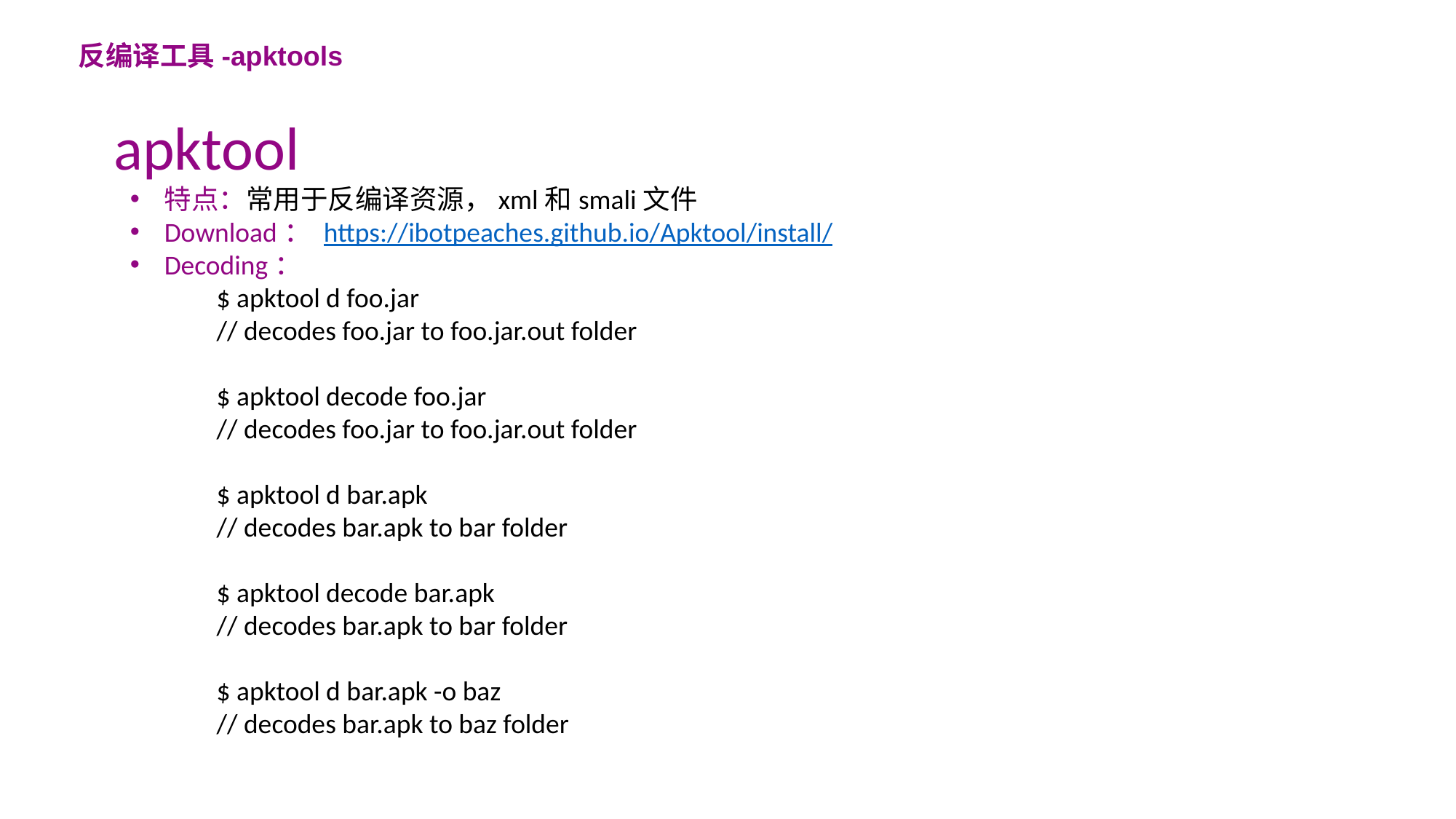

反编译工具-apktools
 apktool
特点：常用于反编译资源，xml和smali文件
Download： https://ibotpeaches.github.io/Apktool/install/
Decoding：
$ apktool d foo.jar
// decodes foo.jar to foo.jar.out folder

$ apktool decode foo.jar
// decodes foo.jar to foo.jar.out folder

$ apktool d bar.apk
// decodes bar.apk to bar folder

$ apktool decode bar.apk
// decodes bar.apk to bar folder

$ apktool d bar.apk -o baz
// decodes bar.apk to baz folder